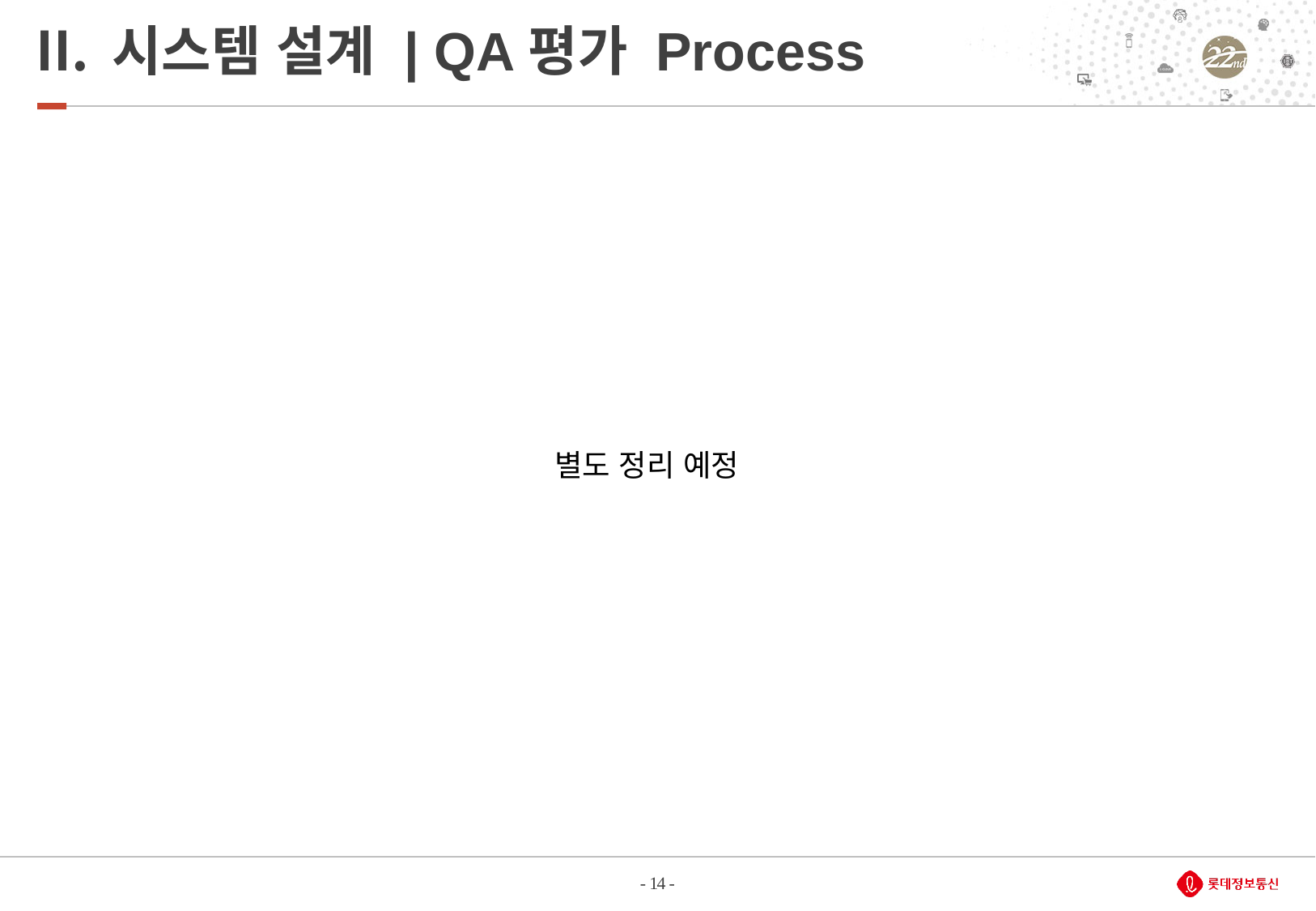

# 시스템 설계 | QA평가 Process
별도 정리 예정
- 14 -